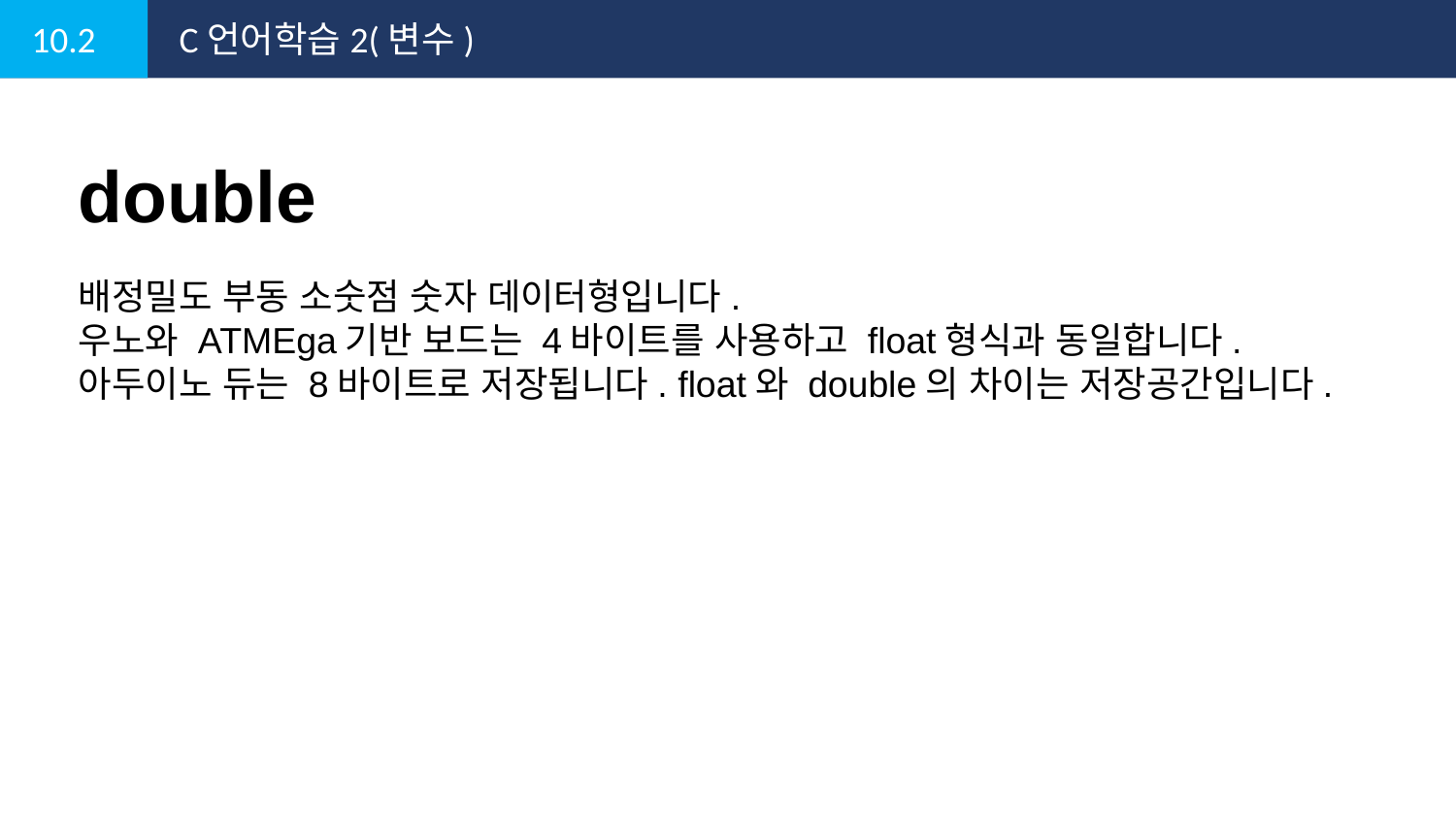

10.2
C언어학습2(변수)
double
배정밀도 부동 소숫점 숫자 데이터형입니다.
우노와 ATMEga기반 보드는 4바이트를 사용하고 float형식과 동일합니다.
아두이노 듀는 8바이트로 저장됩니다. float와 double의 차이는 저장공간입니다.